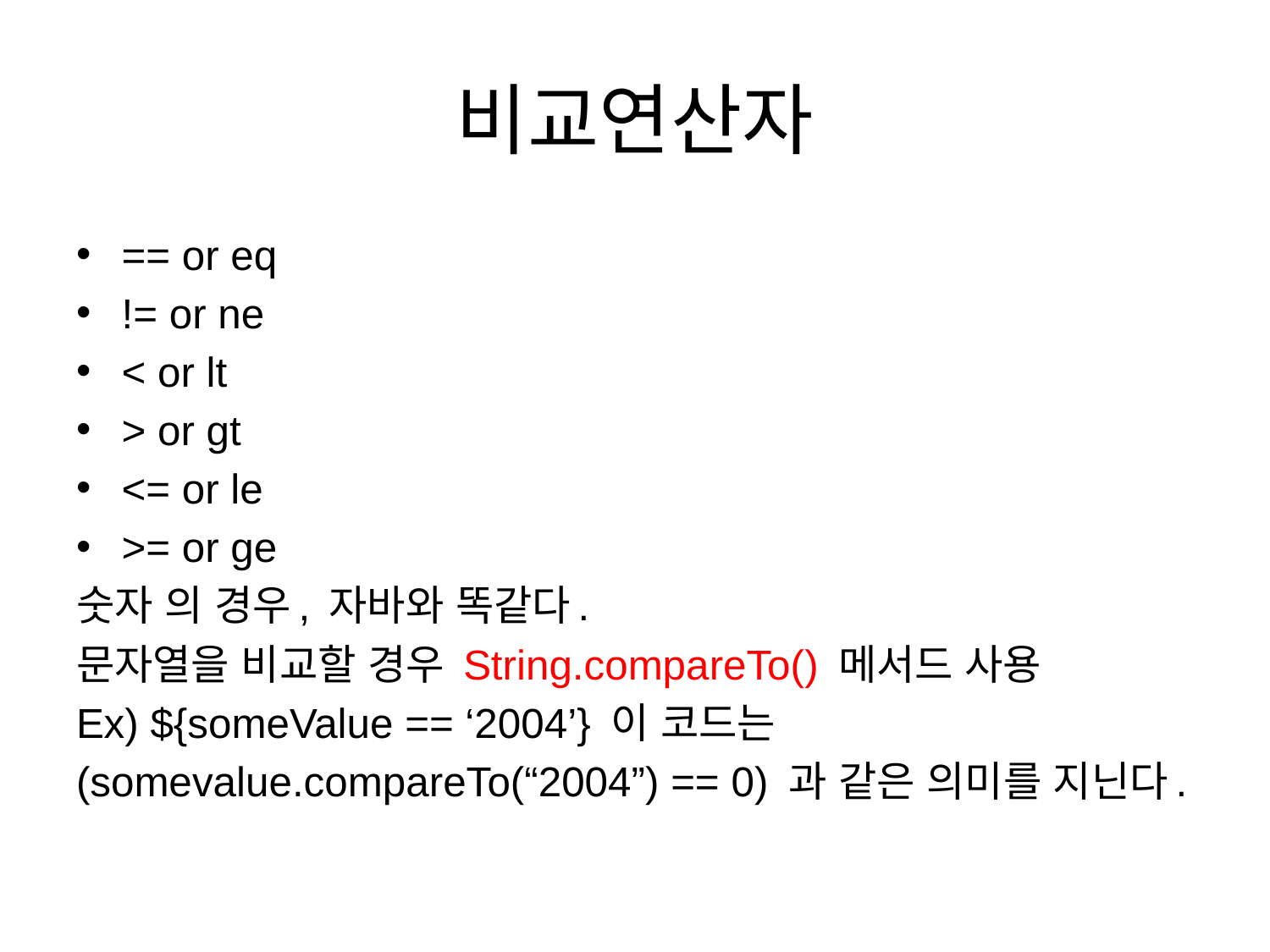

# 비교연산자
== or eq
!= or ne
< or lt
> or gt
<= or le
>= or ge
숫자 의 경우, 자바와 똑같다.
문자열을 비교할 경우 String.compareTo() 메서드 사용
Ex) ${someValue == ‘2004’} 이 코드는
(somevalue.compareTo(“2004”) == 0) 과 같은 의미를 지닌다.